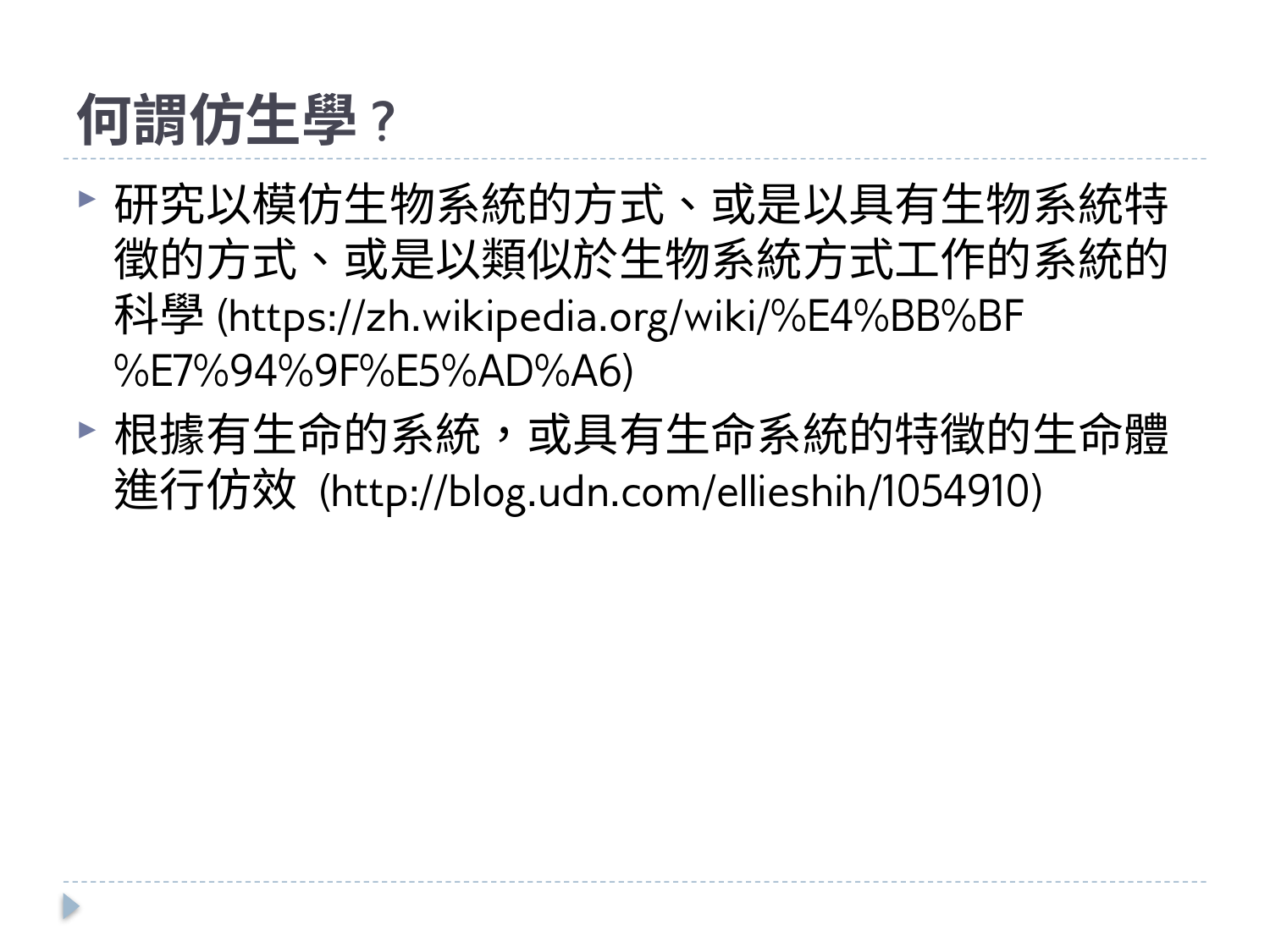

# 何謂仿生學?
研究以模仿生物系統的方式、或是以具有生物系統特徵的方式、或是以類似於生物系統方式工作的系統的科學(https://zh.wikipedia.org/wiki/%E4%BB%BF%E7%94%9F%E5%AD%A6)
根據有生命的系統，或具有生命系統的特徵的生命體進行仿效 (http://blog.udn.com/ellieshih/1054910)